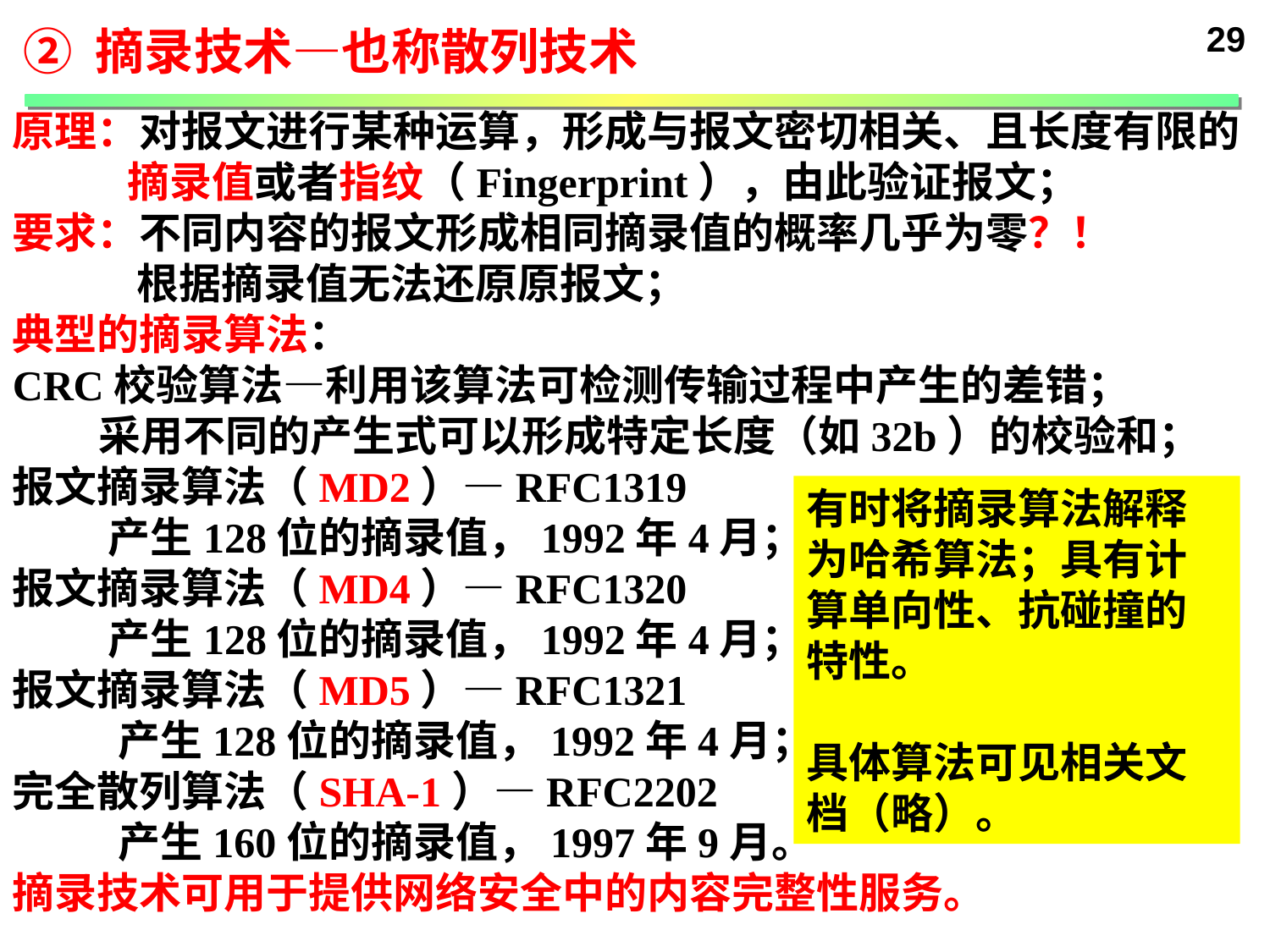

29
② 摘录技术—也称散列技术

原理：对报文进行某种运算，形成与报文密切相关、且长度有限的
           摘录值或者指纹（Fingerprint），由此验证报文；
要求：不同内容的报文形成相同摘录值的概率几乎为零？！
            根据摘录值无法还原原报文；
典型的摘录算法：
CRC校验算法—利用该算法可检测传输过程中产生的差错；
        采用不同的产生式可以形成特定长度（如32b）的校验和；
报文摘录算法（MD2）—RFC1319
         产生128位的摘录值，1992年4月；
报文摘录算法（MD4）—RFC1320
         产生128位的摘录值，1992年4月；
报文摘录算法（MD5）—RFC1321
          产生128位的摘录值，1992年4月；
完全散列算法（SHA-1）—RFC2202
          产生160位的摘录值，1997年9月。
摘录技术可用于提供网络安全中的内容完整性服务。
有时将摘录算法解释
为哈希算法；具有计
算单向性、抗碰撞的
特性。

具体算法可见相关文档（略）。